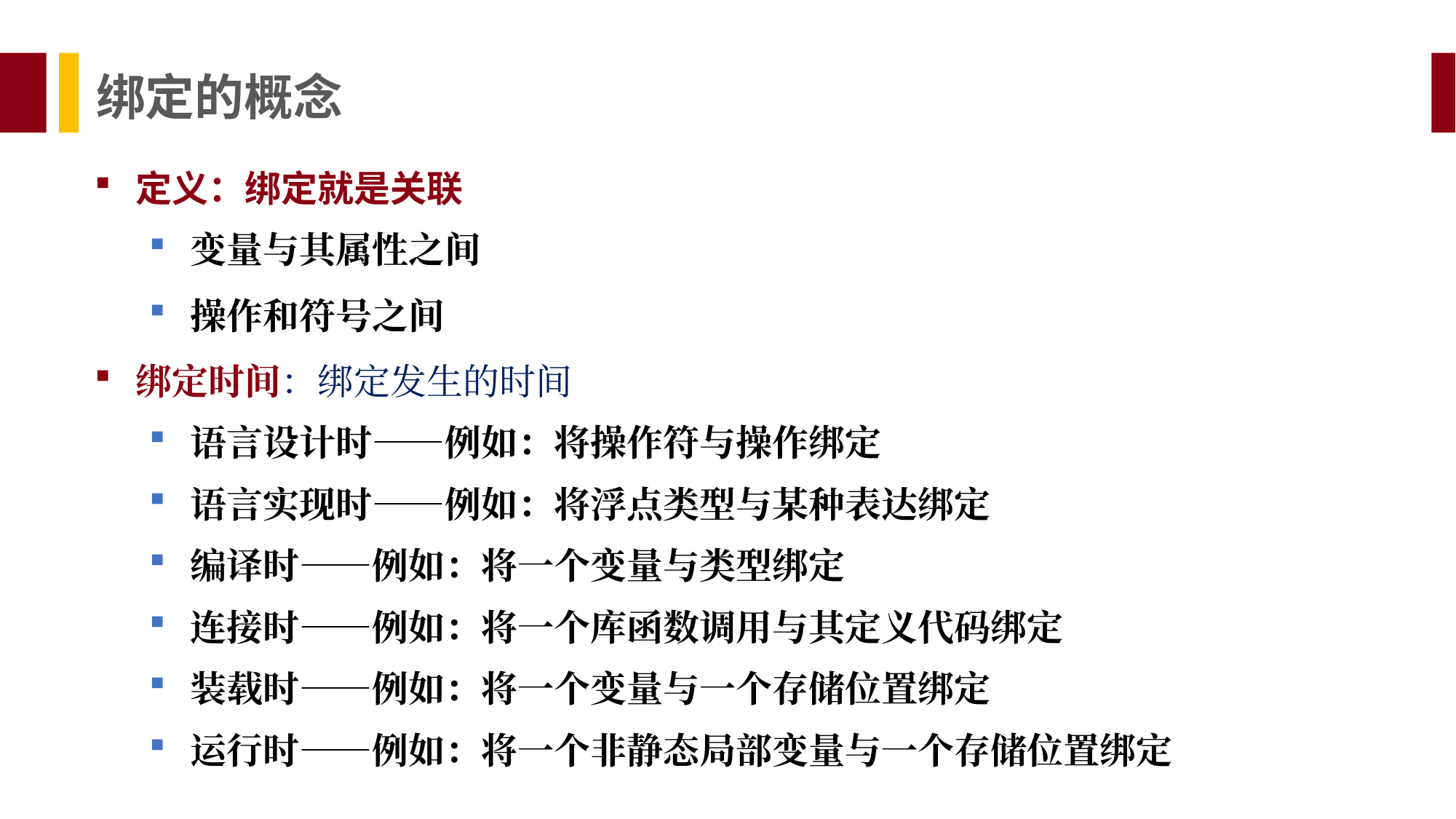

绑定的概念
定义：绑定就是关联
变量与其属性之间
操作和符号之间
绑定时间：绑定发生的时间
语言设计时——例如：将操作符与操作绑定
语言实现时——例如：将浮点类型与某种表达绑定
编译时——例如：将一个变量与类型绑定
连接时——例如：将一个库函数调用与其定义代码绑定
装载时——例如：将一个变量与一个存储位置绑定
运行时——例如：将一个非静态局部变量与一个存储位置绑定